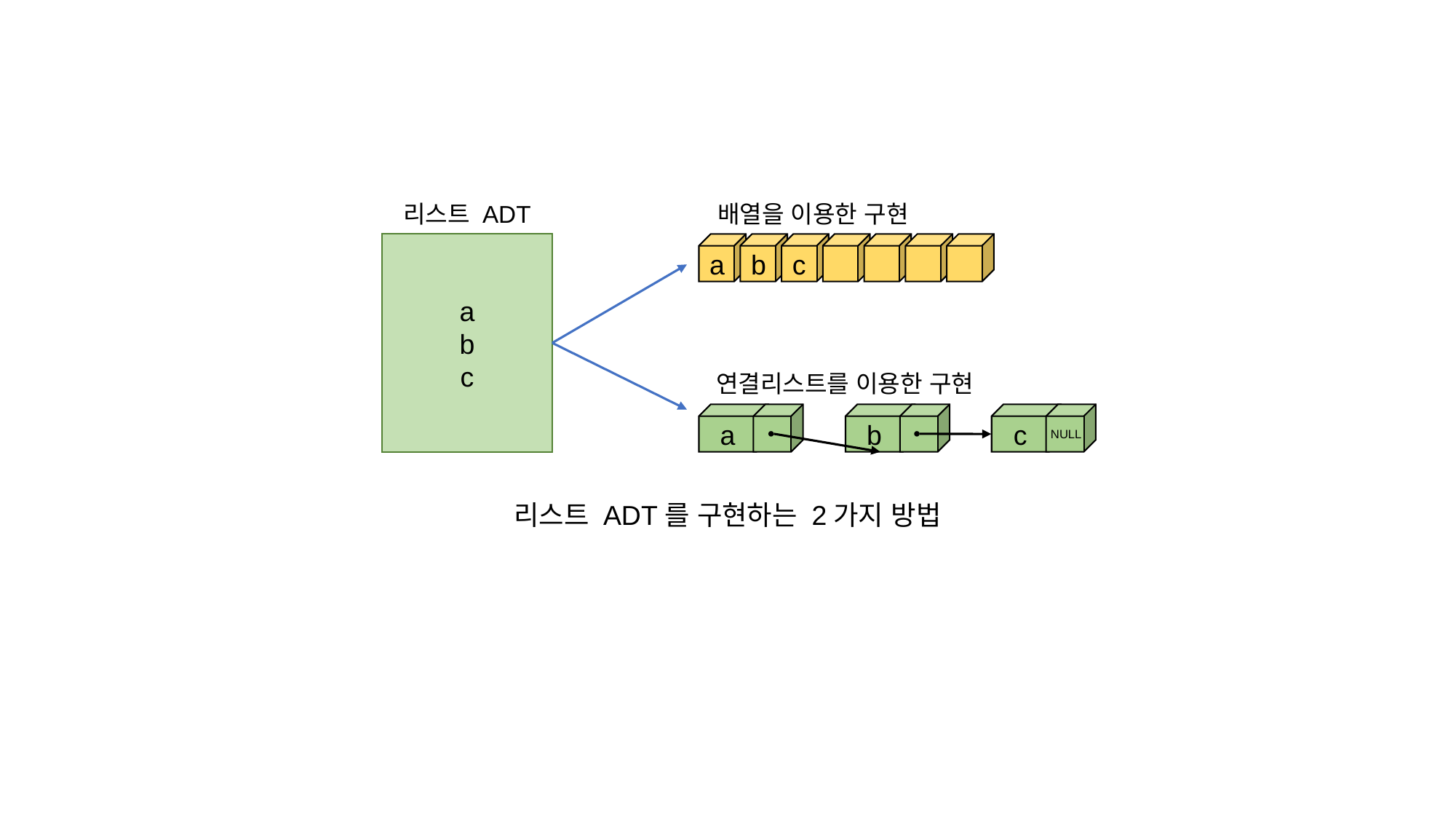

리스트 ADT
배열을 이용한 구현
a
b
c
a
b
c

연결리스트를 이용한 구현
a

b

c

NULL

리스트 ADT를 구현하는 2가지 방법